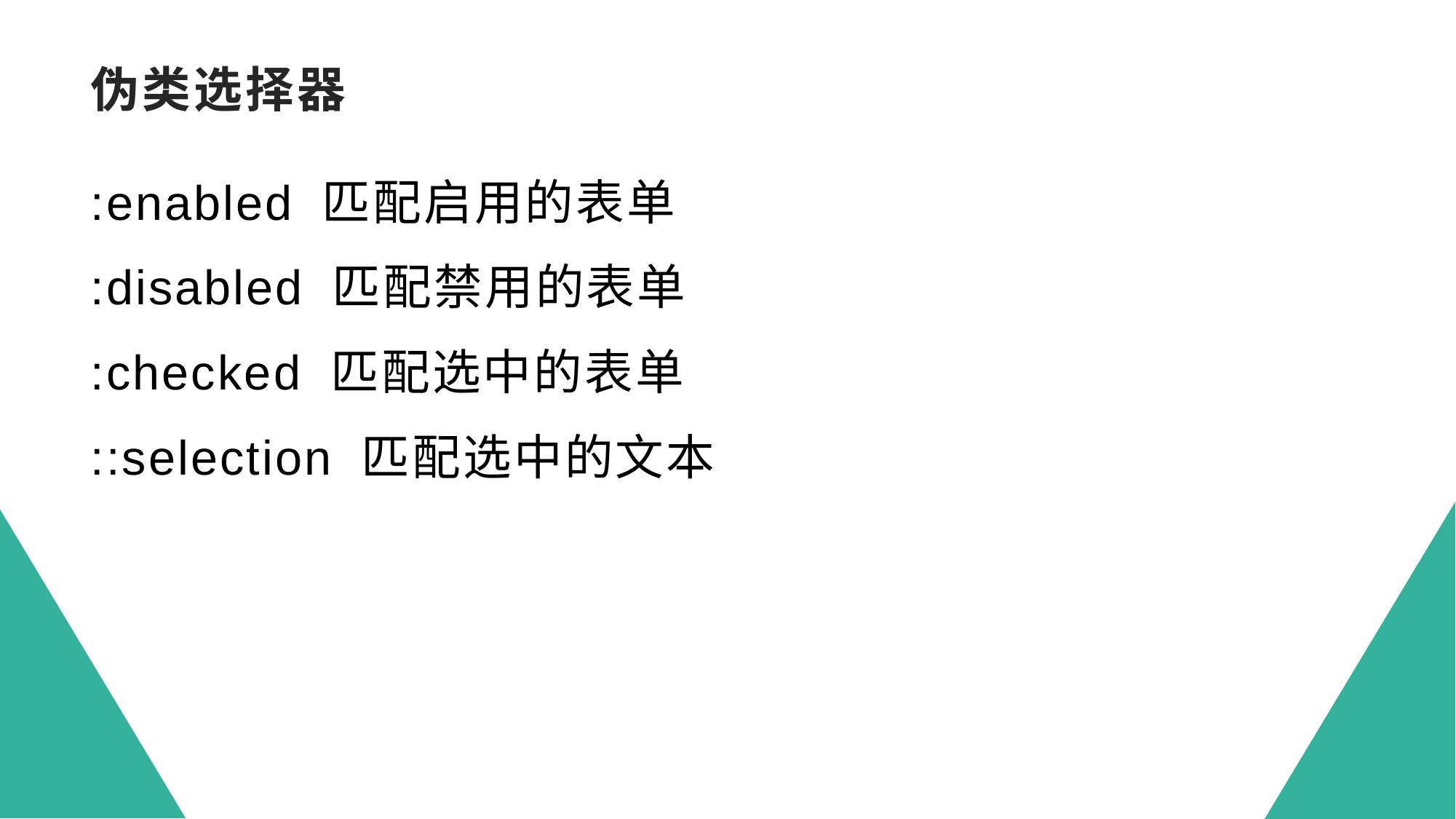

# 伪类选择器
:enabled 匹配启用的表单
:disabled 匹配禁用的表单
:checked 匹配选中的表单
::selection 匹配选中的文本